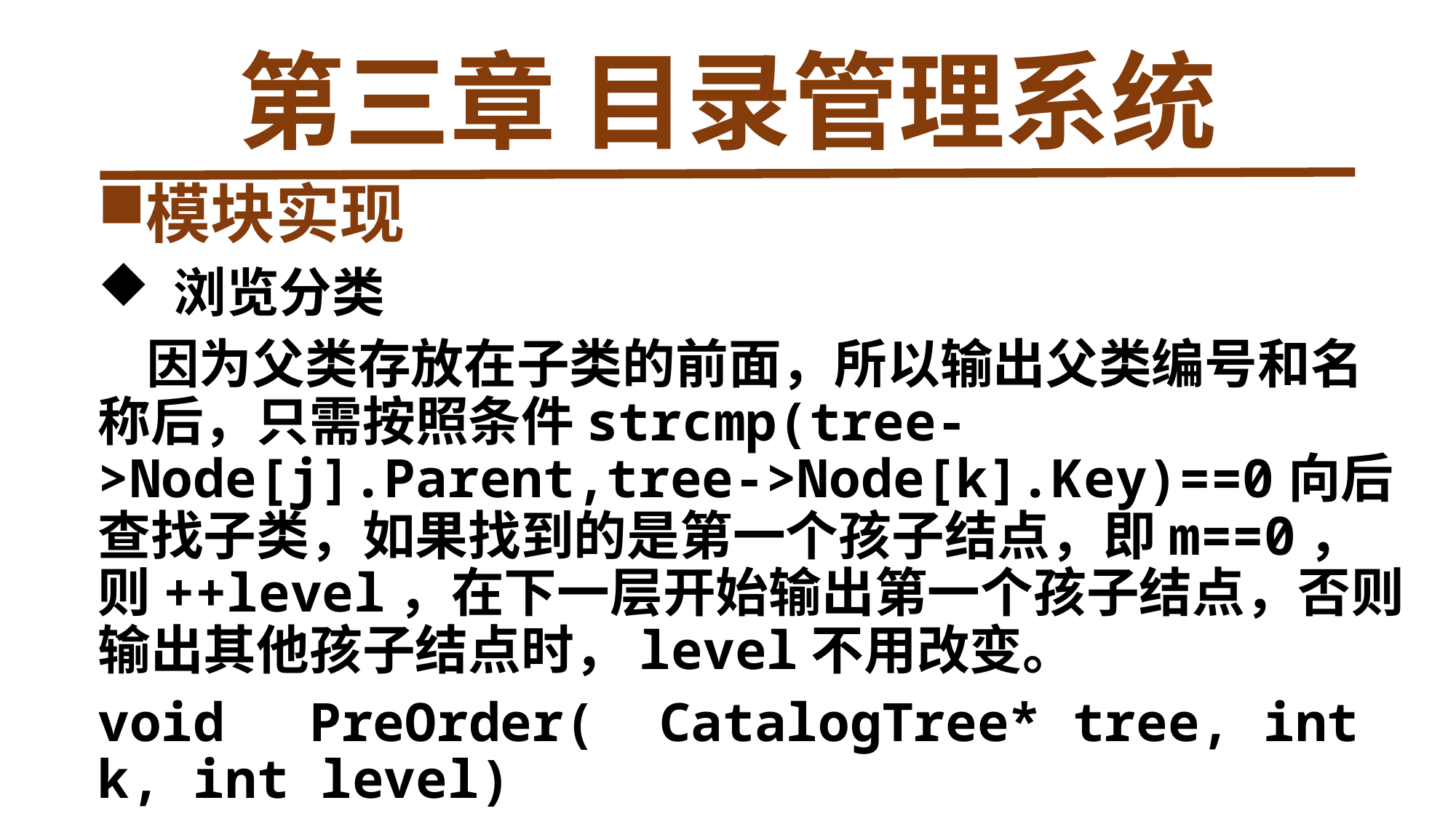

# 第三章 目录管理系统
模块实现
 浏览分类
   因为父类存放在子类的前面，所以输出父类编号和名称后，只需按照条件strcmp(tree->Node[j].Parent,tree->Node[k].Key)==0向后查找子类，如果找到的是第一个孩子结点，即m==0，则++level，在下一层开始输出第一个孩子结点，否则输出其他孩子结点时，level不用改变。
void	PreOrder(  CatalogTree* tree, int k, int level)